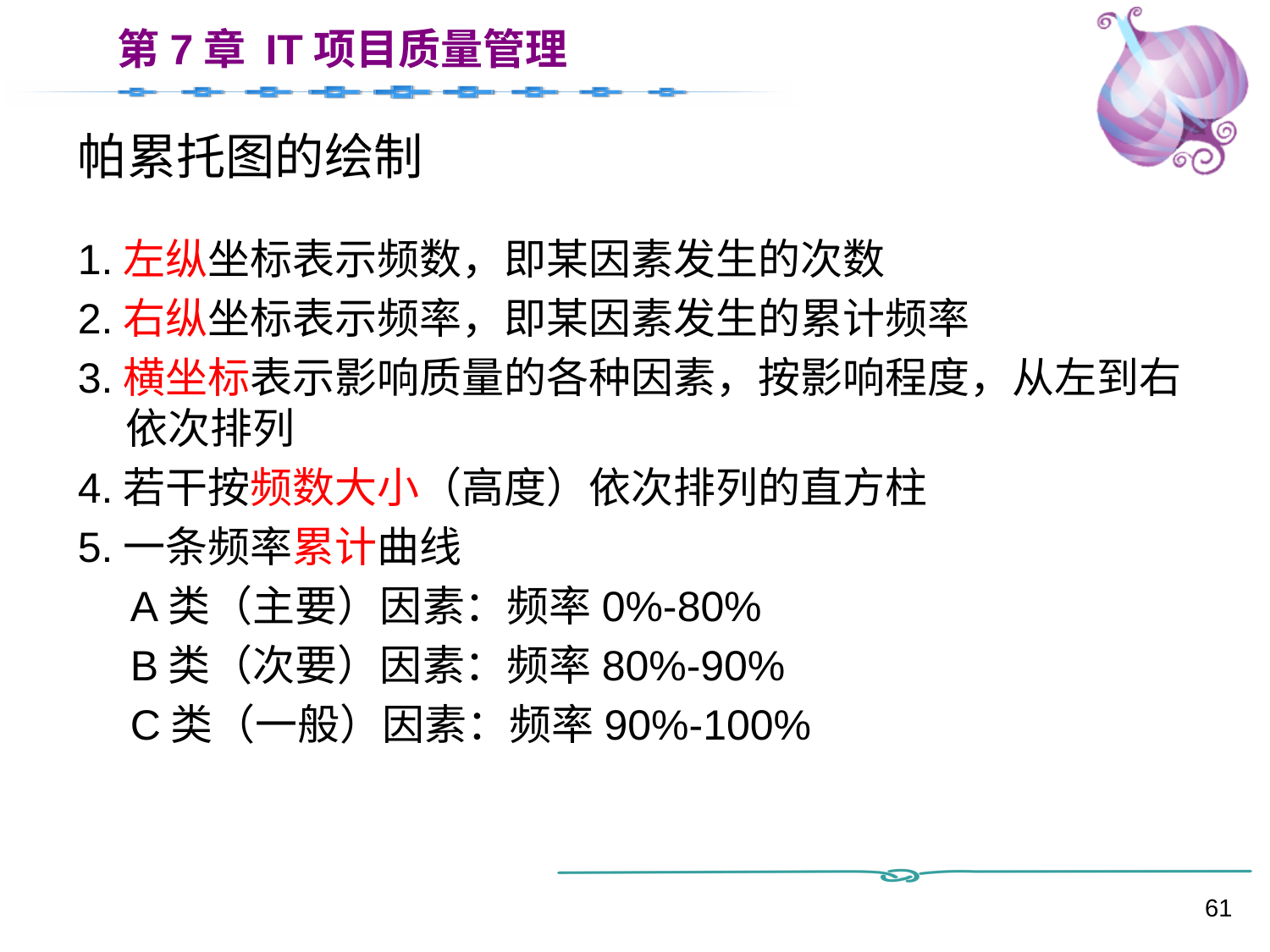

# 帕累托图的绘制
1.左纵坐标表示频数，即某因素发生的次数
2.右纵坐标表示频率，即某因素发生的累计频率
3.横坐标表示影响质量的各种因素，按影响程度，从左到右依次排列
4.若干按频数大小（高度）依次排列的直方柱
5.一条频率累计曲线
A类（主要）因素：频率0%-80%
B类（次要）因素：频率80%-90%
C类（一般）因素：频率90%-100%
61